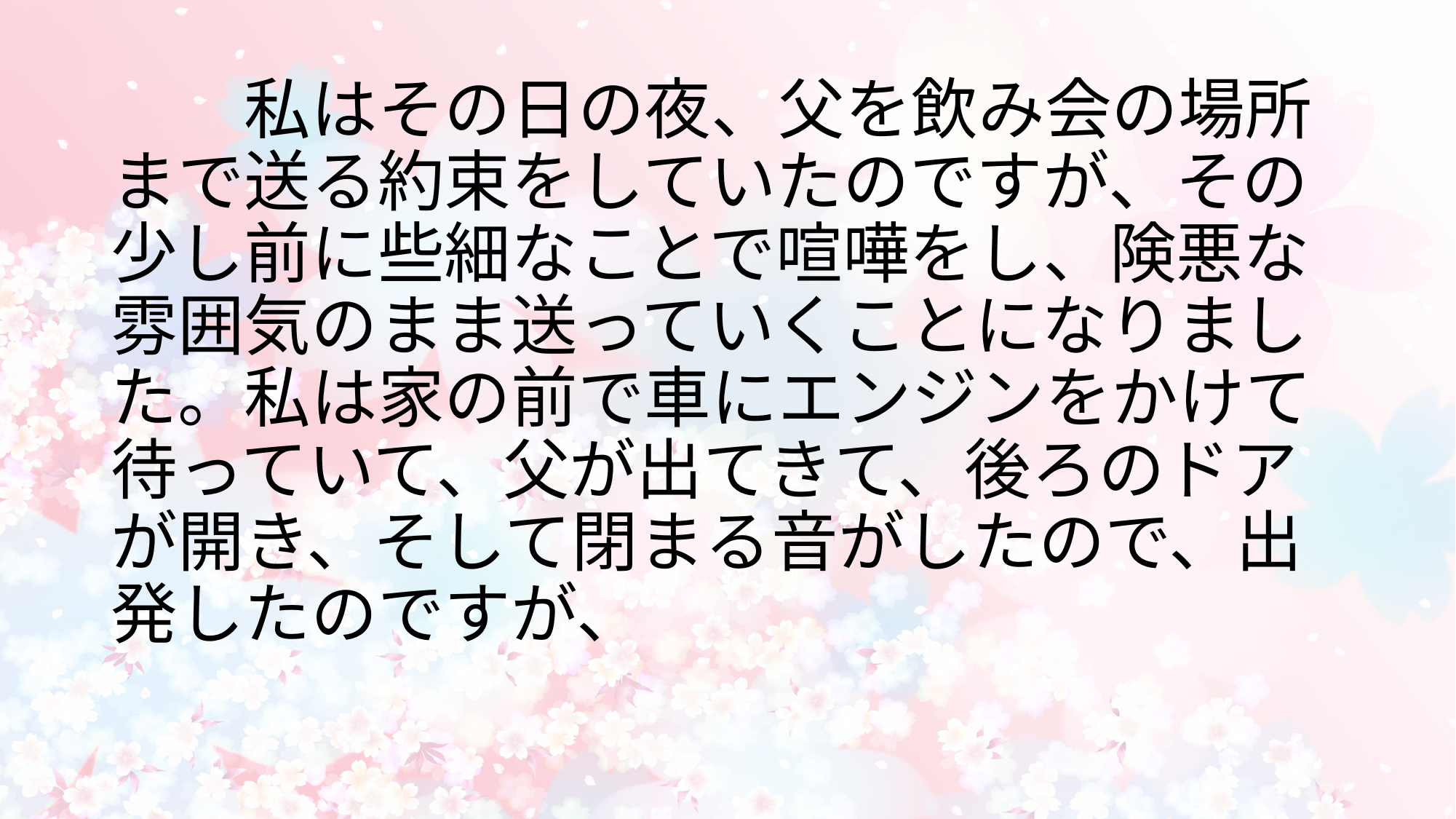

私はその日の夜、父を飲み会の場所まで送る約束をしていたのですが、その少し前に些細なことで喧嘩をし、険悪な雰囲気のまま送っていくことになりました。私は家の前で車にエンジンをかけて待っていて、父が出てきて、後ろのドアが開き、そして閉まる音がしたので、出発したのですが、